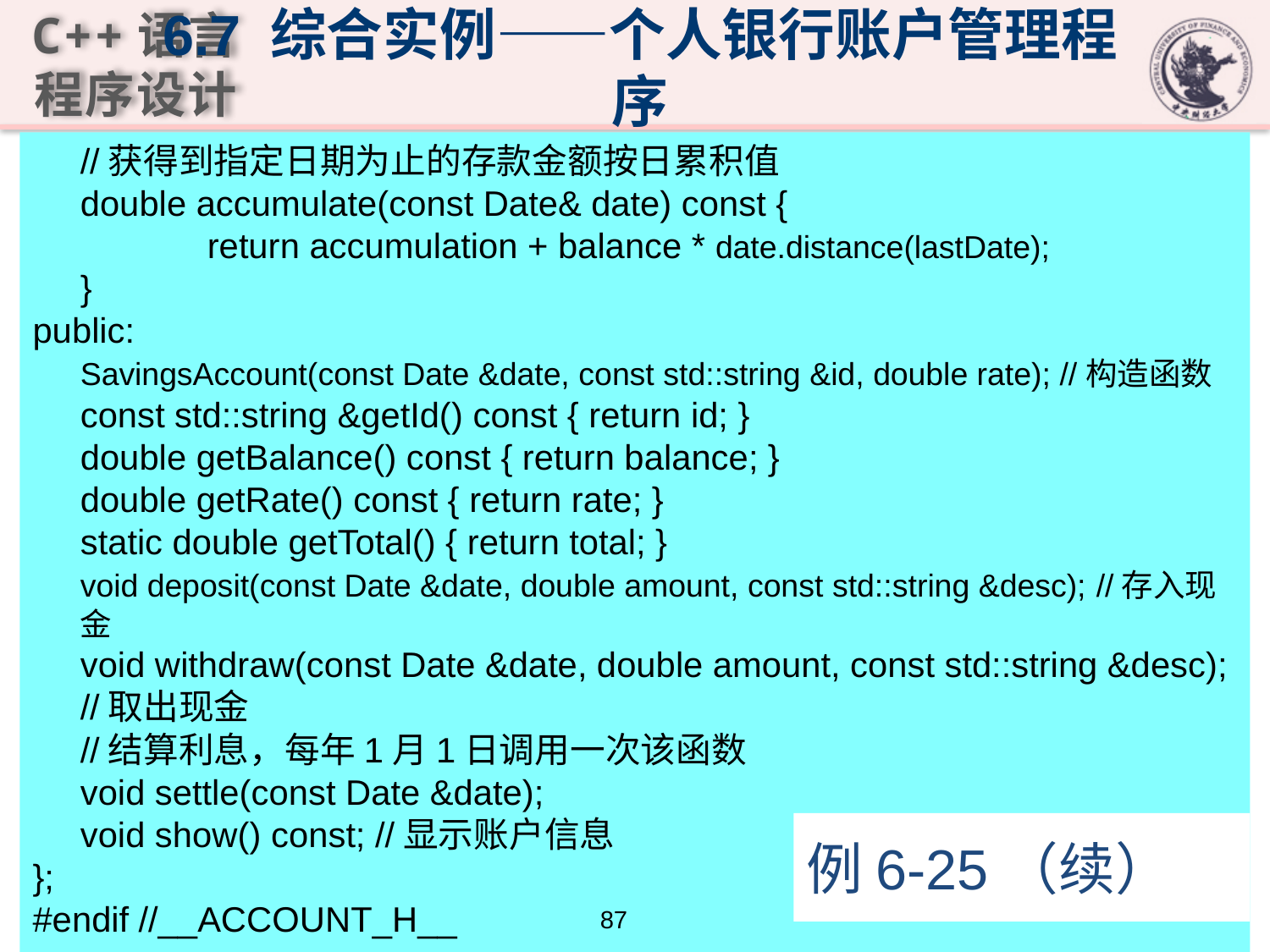

# 6.7 综合实例——个人银行账户管理程序
	//获得到指定日期为止的存款金额按日累积值
	double accumulate(const Date& date) const {
		return accumulation + balance * date.distance(lastDate);
	}
public:
	SavingsAccount(const Date &date, const std::string &id, double rate); //构造函数
	const std::string &getId() const { return id; }
	double getBalance() const { return balance; }
	double getRate() const { return rate; }
	static double getTotal() { return total; }
	void deposit(const Date &date, double amount, const std::string &desc); 	//存入现金
	void withdraw(const Date &date, double amount, const std::string &desc); //取出现金
	//结算利息，每年1月1日调用一次该函数
	void settle(const Date &date);
	void show() const; //显示账户信息
};
#endif //__ACCOUNT_H__
例6-25（续）
87